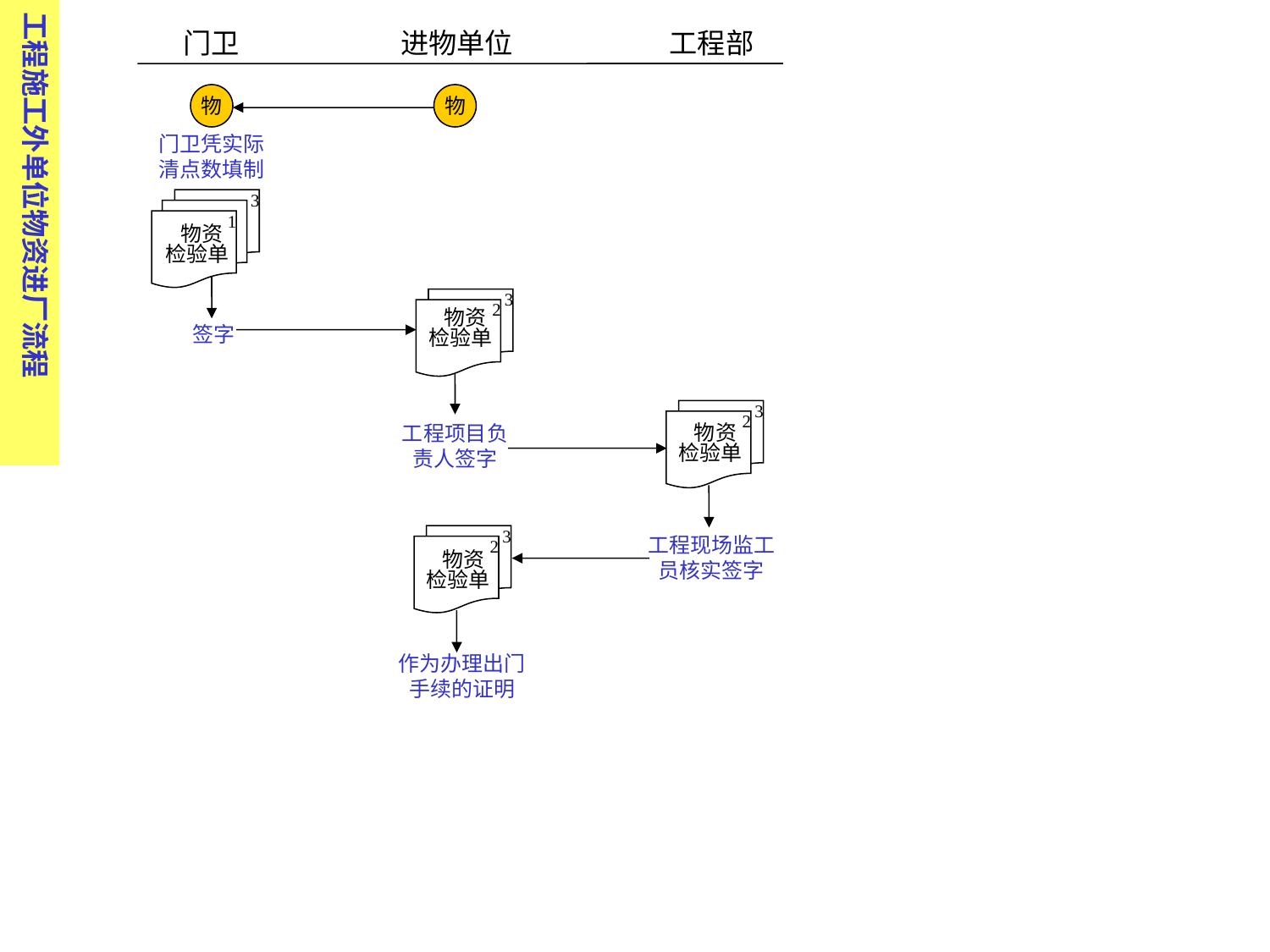

工程施工外单位物资进厂流程
门卫
进物单位
工程部

物
物

门卫凭实际清点数填制
3

1

 物资 检验单

3

2

 物资 检验单

签字

3

2

工程项目负责人签字
 物资 检验单

3

工程现场监工员核实签字
2

 物资 检验单

作为办理出门手续的证明
100